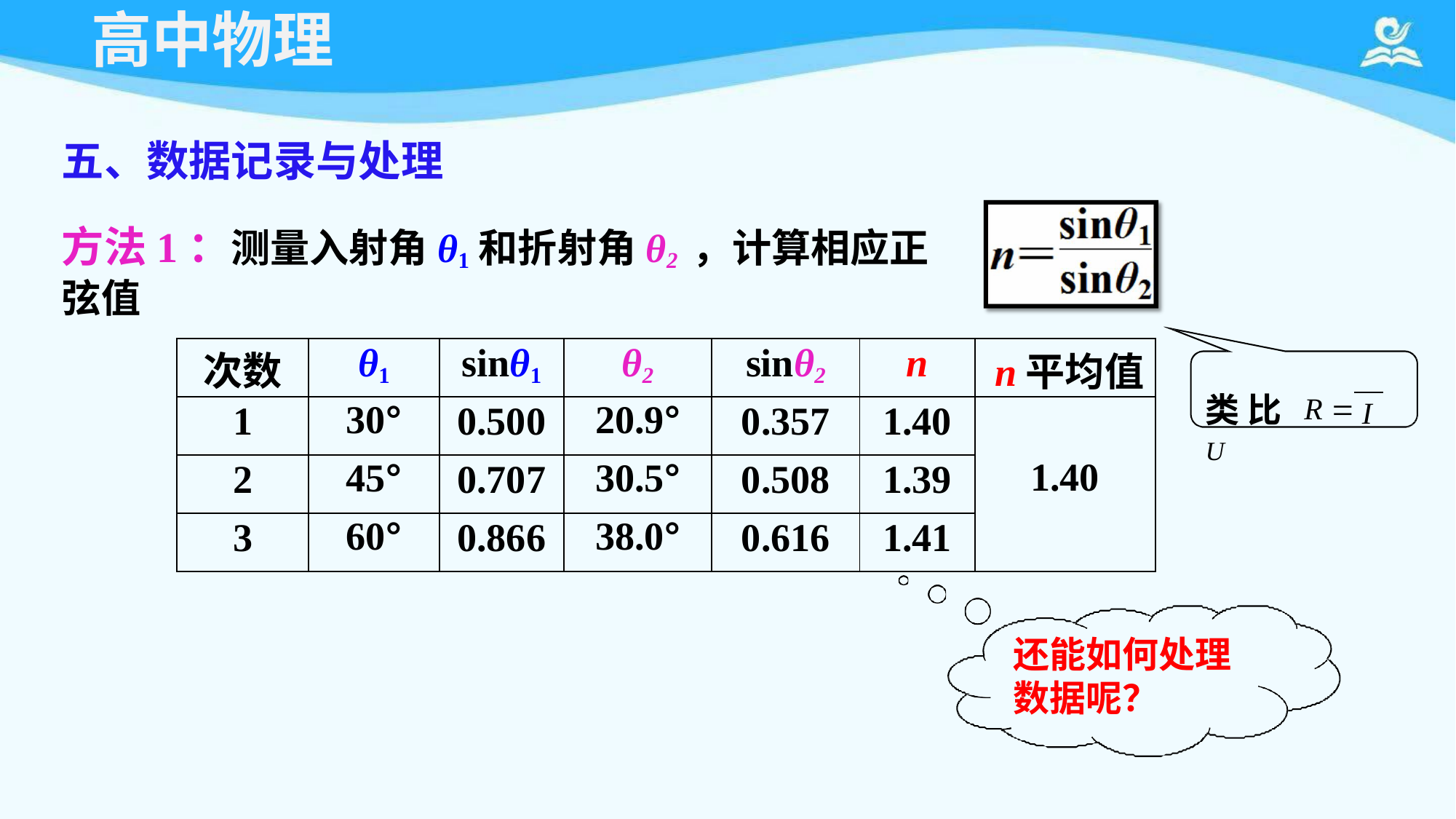

# 高中物理
五、数据记录与处理
方法1：测量入射角θ1和折射角θ2 ，计算相应正弦值

| 次数 | θ1 | sinθ1 | θ2 | sinθ2 | n | n平均值 |
| --- | --- | --- | --- | --- | --- | --- |
| 1 | 30° | 0.500 | 20.9° | 0.357 | 1.40 | 1.40 |
| 2 | 45° | 0.707 | 30.5° | 0.508 | 1.39 |  |
| 3 | 60° | 0.866 | 38.0° | 0.616 | 1.41 |  |
类 比 R = U
I

还能如何处理 数据呢？